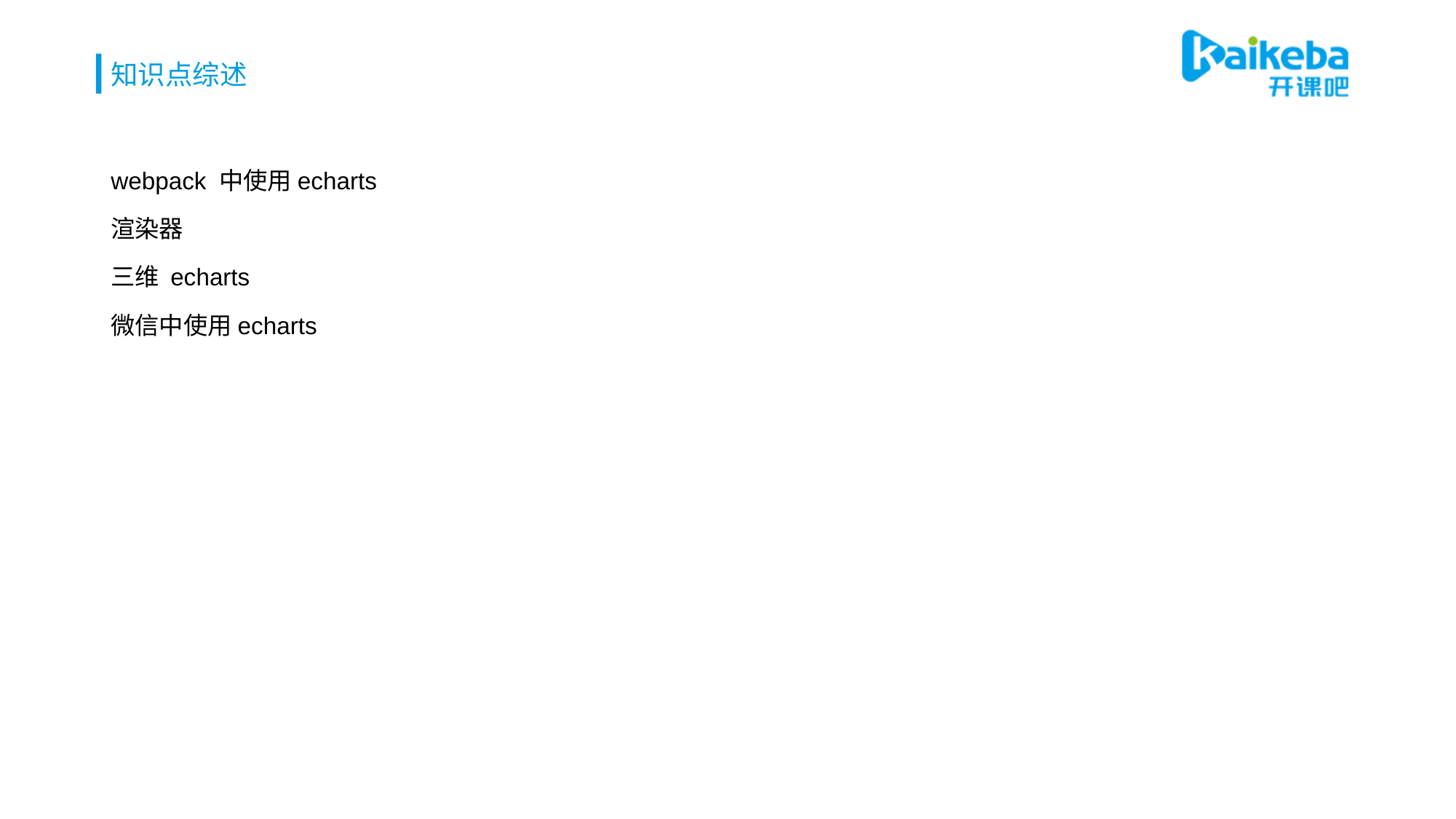

# 知识点综述
webpack 中使用echarts
渲染器
三维 echarts
微信中使用echarts